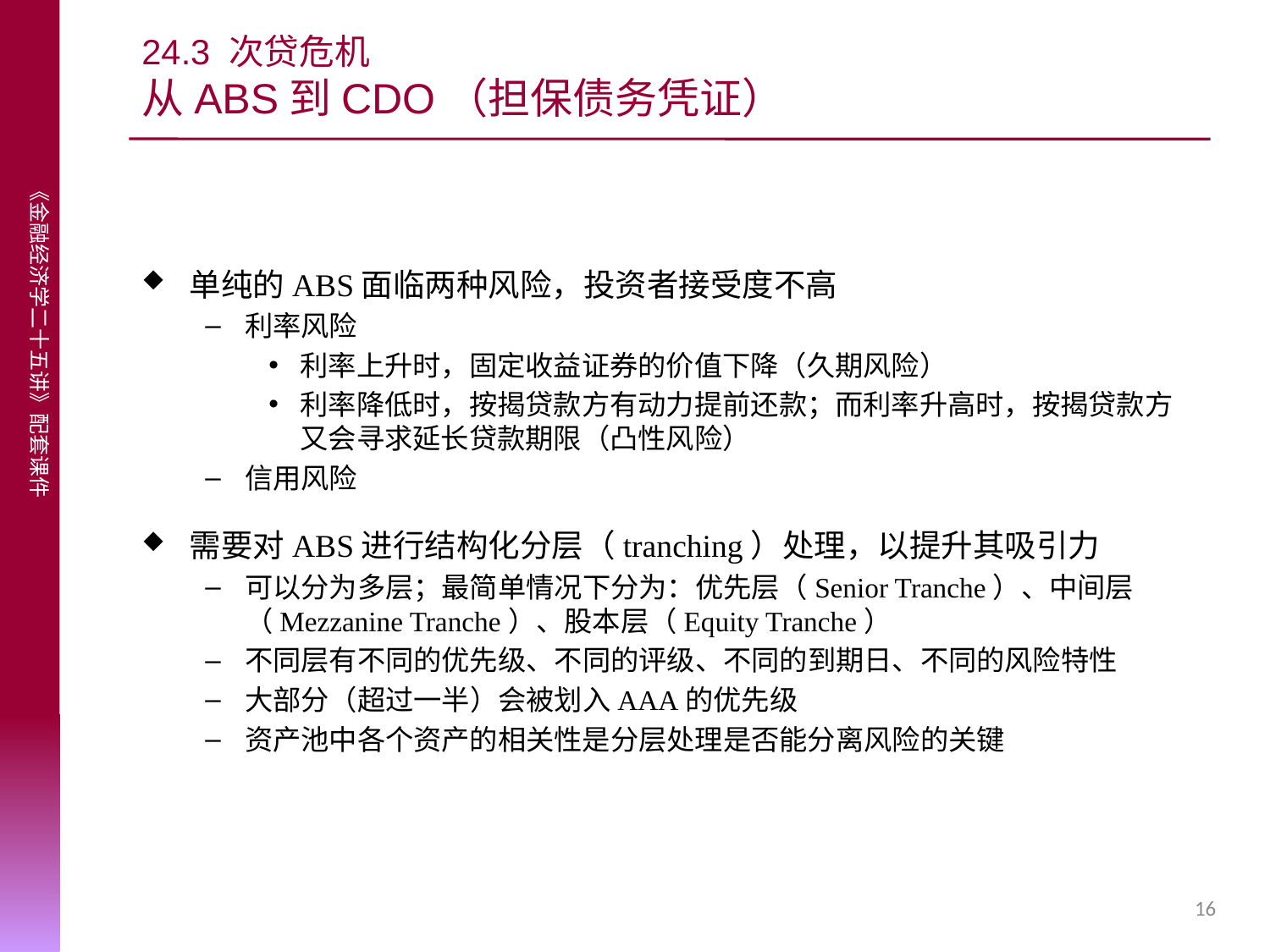

# 24.3 次贷危机 从ABS到CDO（担保债务凭证）

单纯的ABS面临两种风险，投资者接受度不高
利率风险
利率上升时，固定收益证券的价值下降（久期风险）
利率降低时，按揭贷款方有动力提前还款；而利率升高时，按揭贷款方又会寻求延长贷款期限（凸性风险）
信用风险
需要对ABS进行结构化分层（tranching）处理，以提升其吸引力
可以分为多层；最简单情况下分为：优先层（Senior Tranche）、中间层（Mezzanine Tranche）、股本层（Equity Tranche）
不同层有不同的优先级、不同的评级、不同的到期日、不同的风险特性
大部分（超过一半）会被划入AAA的优先级
资产池中各个资产的相关性是分层处理是否能分离风险的关键
16